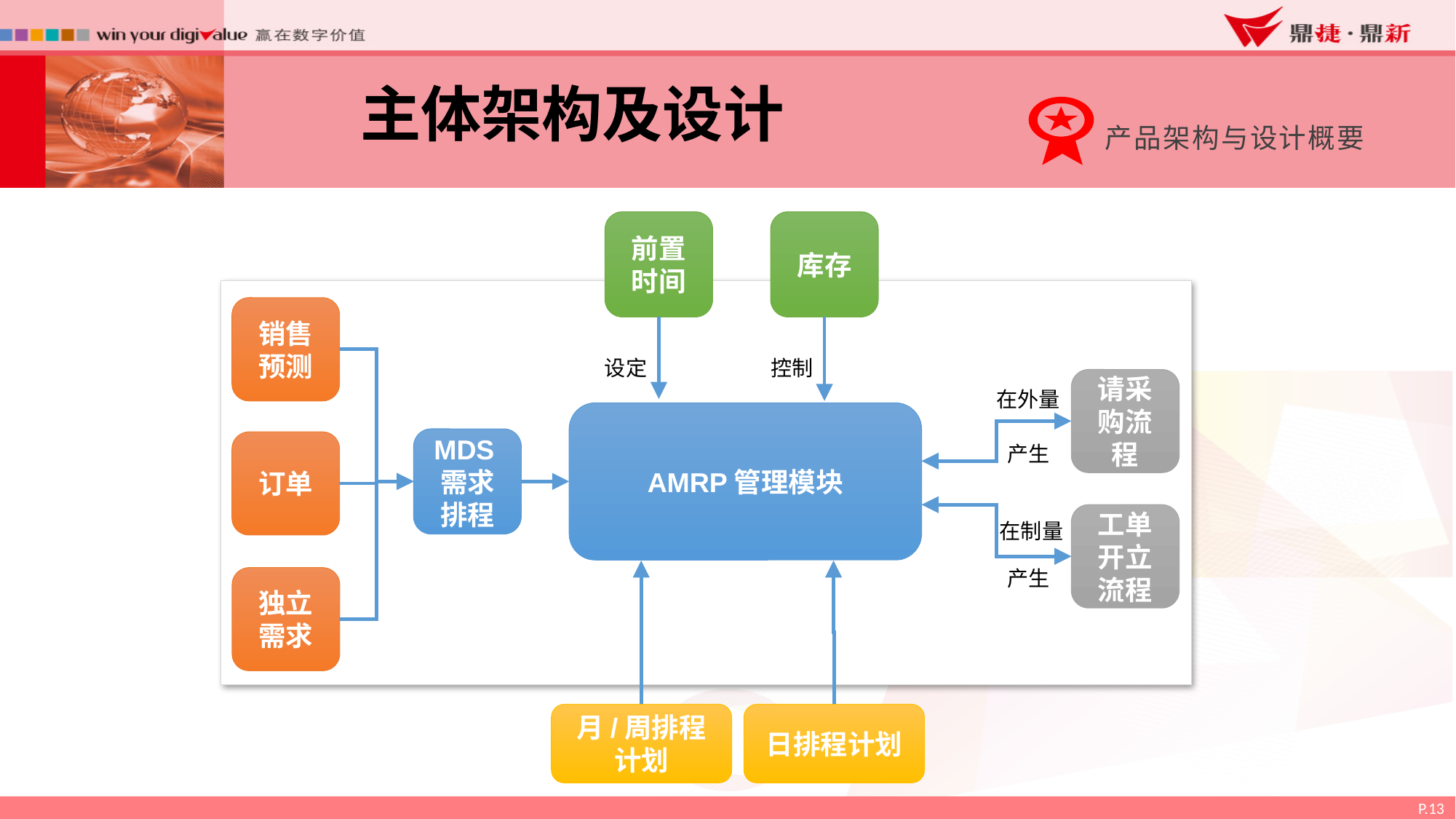

主体架构及设计

产品架构与设计概要
前置时间
库存

销售预测
设定
控制
请采购流程
在外量
AMRP管理模块
MDS需求排程
订单
产生
工单开立流程
在制量
产生
独立需求
月/周排程计划
日排程计划